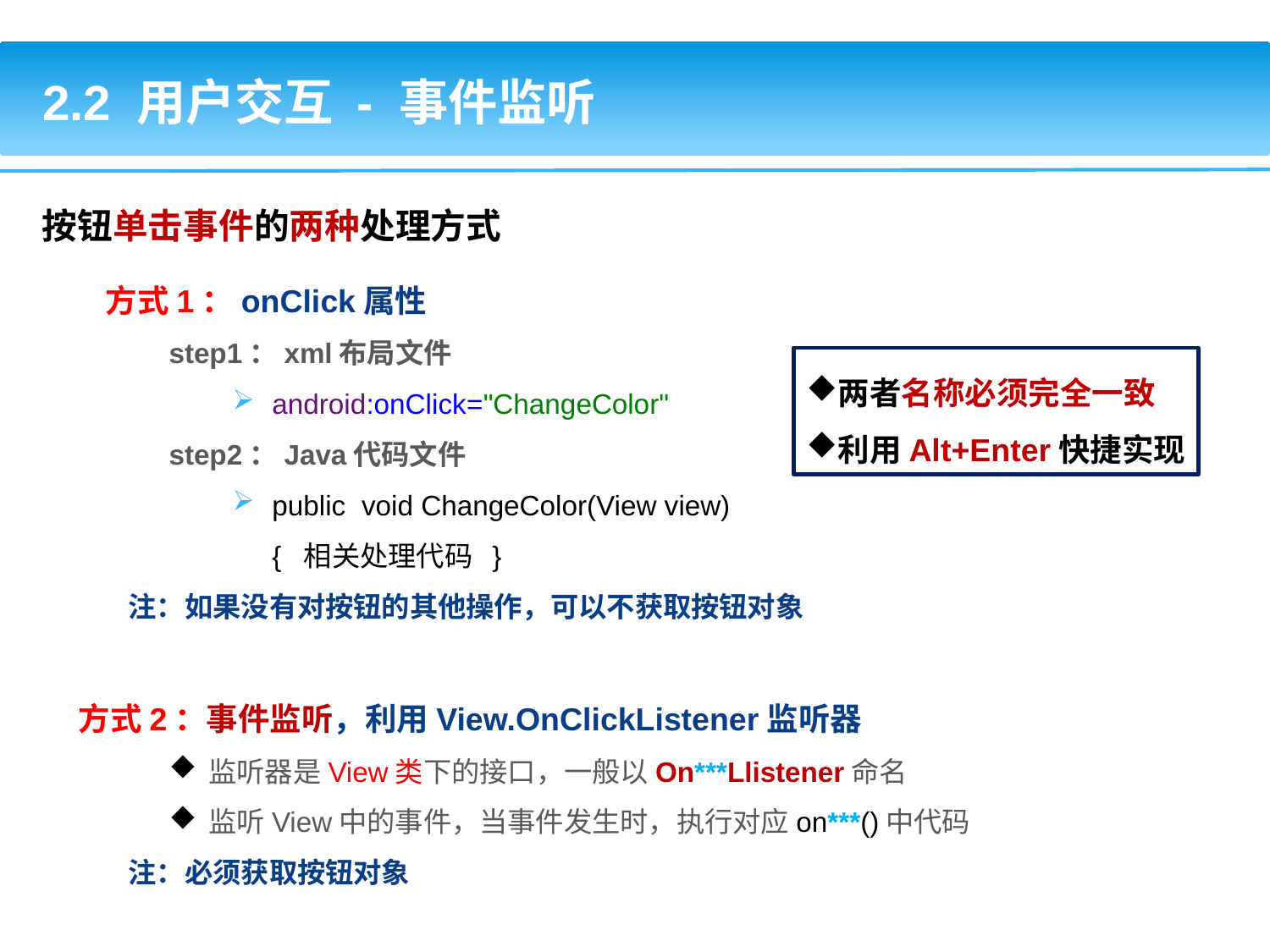

2.2 用户交互 - 事件监听
按钮单击事件的两种处理方式

方式1：onClick属性
step1：xml布局文件
android:onClick="ChangeColor"
step2：Java代码文件
public  void ChangeColor(View view)
{  相关处理代码  }
注：如果没有对按钮的其他操作，可以不获取按钮对象

方式2：事件监听，利用View.OnClickListener监听器
监听器是View类下的接口，一般以On***Llistener命名
监听View中的事件，当事件发生时，执行对应on***()中代码
注：必须获取按钮对象
两者名称必须完全一致
利用Alt+Enter快捷实现